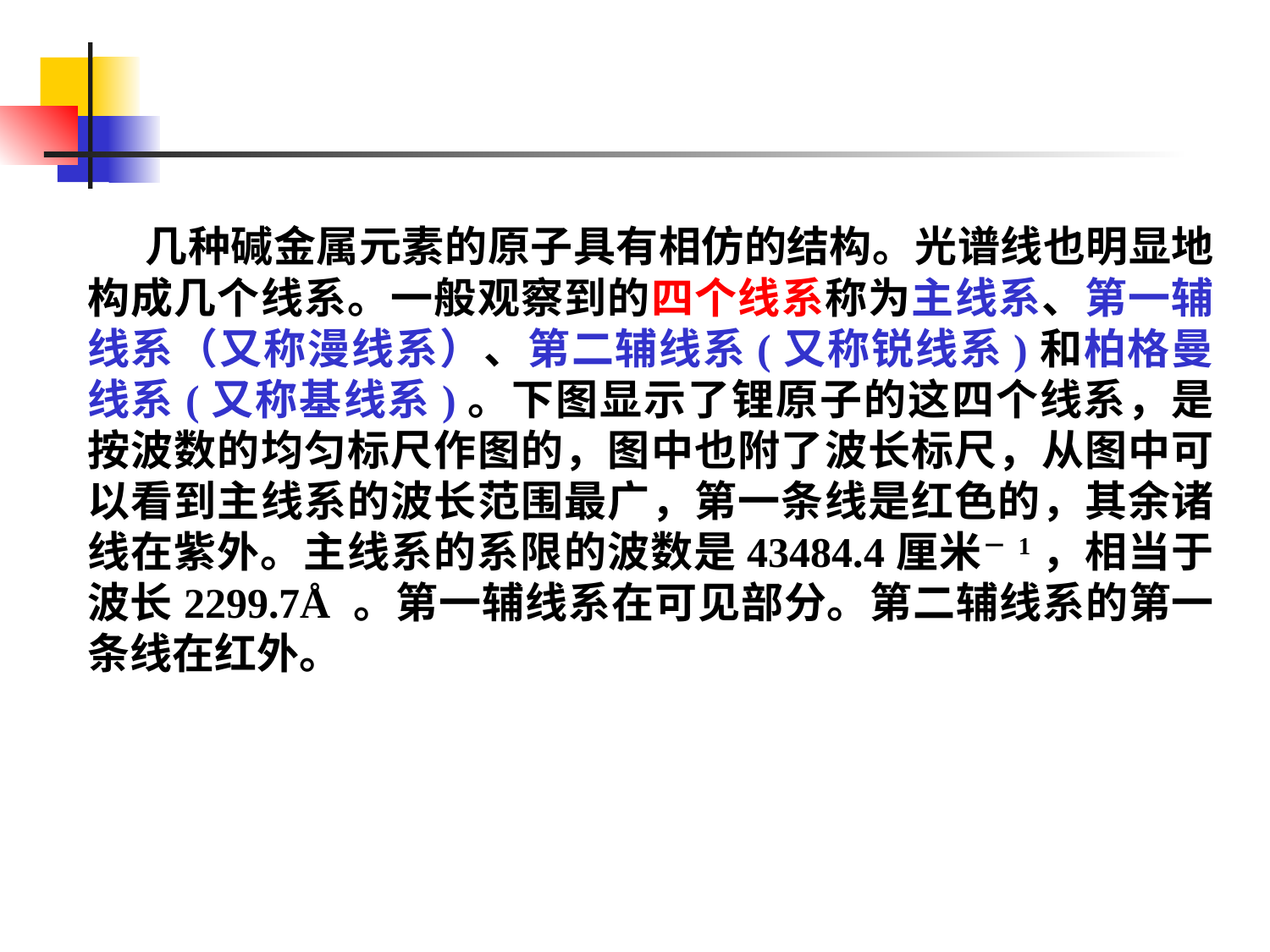

几种碱金属元素的原子具有相仿的结构。光谱线也明显地构成几个线系。一般观察到的四个线系称为主线系、第一辅线系（又称漫线系）、第二辅线系(又称锐线系)和柏格曼线系(又称基线系)。下图显示了锂原子的这四个线系，是按波数的均匀标尺作图的，图中也附了波长标尺，从图中可以看到主线系的波长范围最广，第一条线是红色的，其余诸线在紫外。主线系的系限的波数是43484.4厘米－1，相当于波长2299.7Å 。第一辅线系在可见部分。第二辅线系的第一条线在红外。